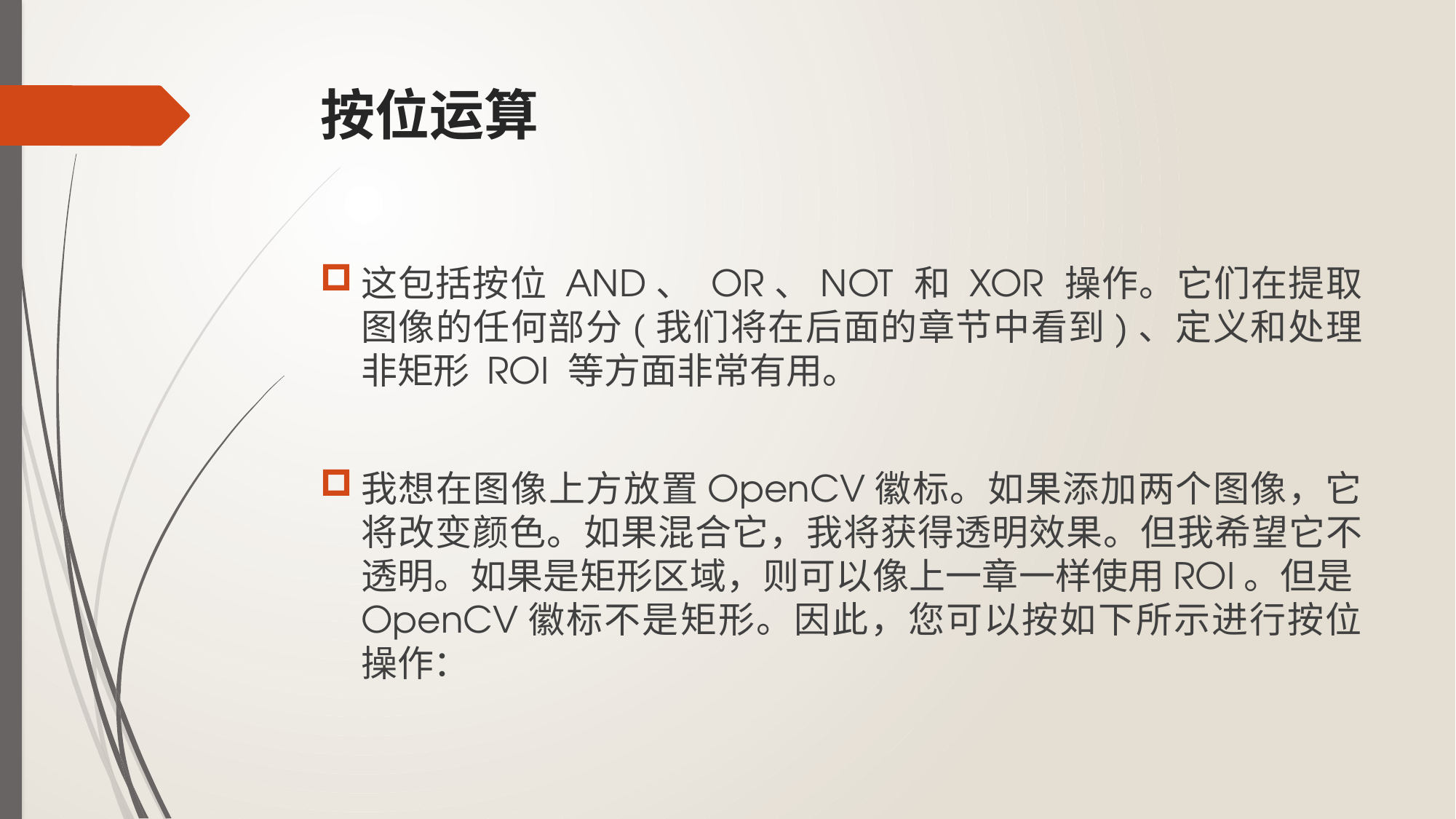

# 按位运算
这包括按位 AND、 OR、NOT 和 XOR 操作。它们在提取图像的任何部分(我们将在后面的章节中看到)、定义和处理非矩形 ROI 等方面非常有用。

我想在图像上方放置OpenCV徽标。如果添加两个图像，它将改变颜色。如果混合它，我将获得透明效果。但我希望它不透明。如果是矩形区域，则可以像上一章一样使用ROI。但是OpenCV徽标不是矩形。因此，您可以按如下所示进行按位操作：